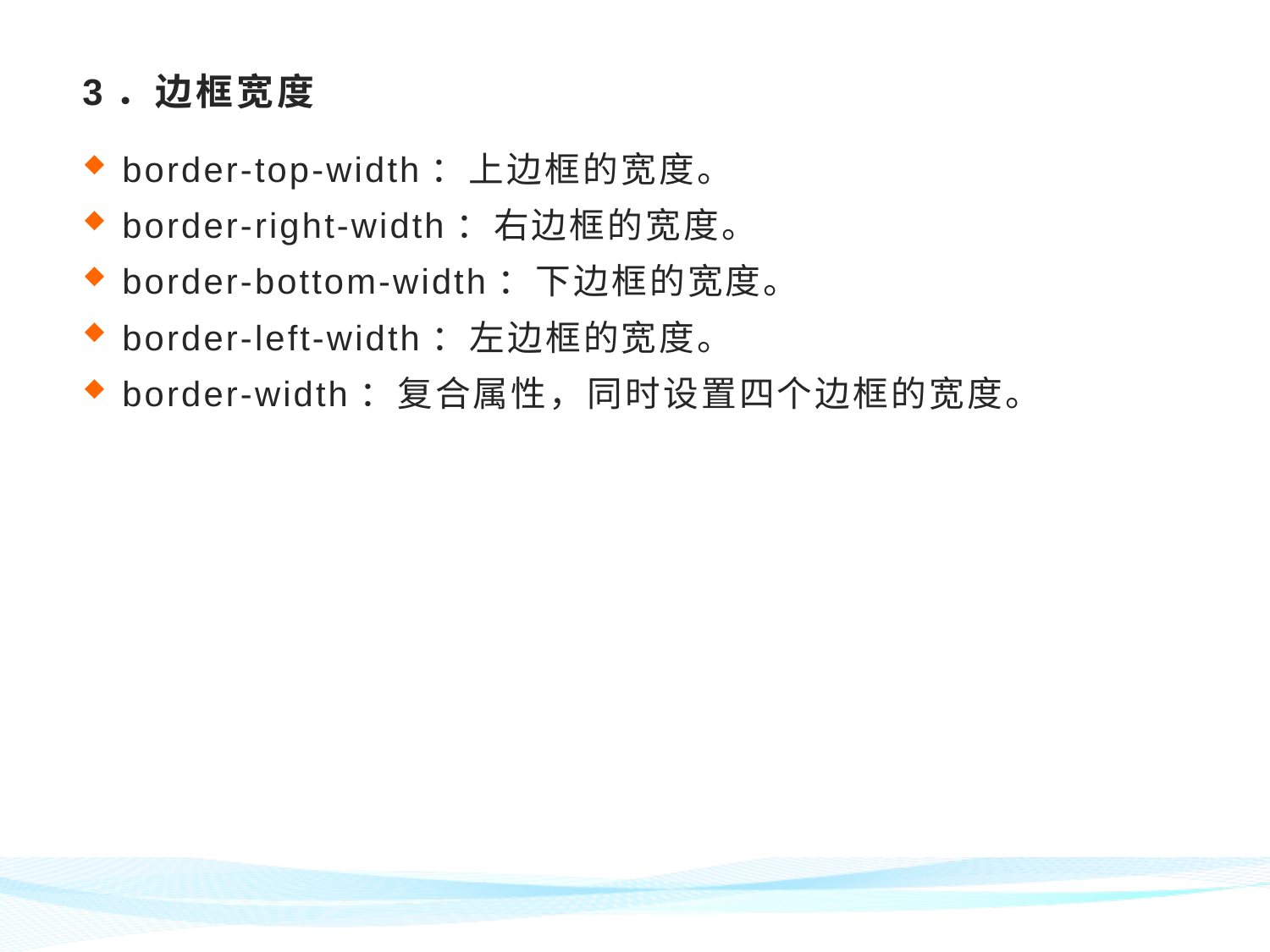

# 3．边框宽度
border-top-width：上边框的宽度。
border-right-width：右边框的宽度。
border-bottom-width：下边框的宽度。
border-left-width：左边框的宽度。
border-width：复合属性，同时设置四个边框的宽度。
60